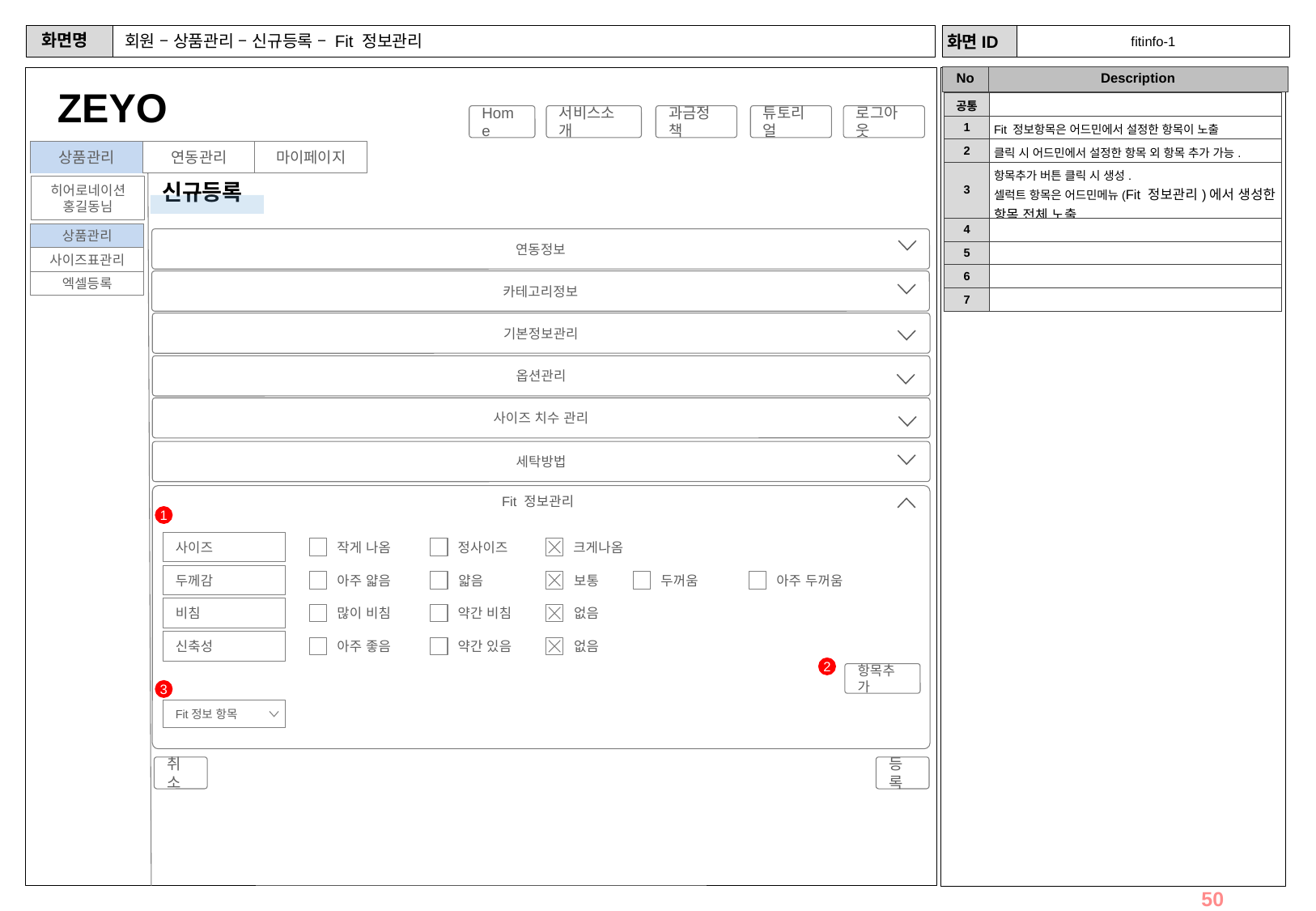

# 회원 – 상품관리 – 신규등록 – Fit 정보관리
fitinfo-1
ZEYO
| 공통 |  |
| --- | --- |
| 1 | Fit 정보항목은 어드민에서 설정한 항목이 노출 |
| 2 | 클릭 시 어드민에서 설정한 항목 외 항목 추가 가능. |
| 3 | 항목추가 버튼 클릭 시 생성. 셀럭트 항목은 어드민메뉴(Fit 정보관리)에서 생성한 항목 전체 노출 |
| 4 |  |
| 5 |  |
| 6 |  |
| 7 |  |
Home
서비스소개
과금정책
튜토리얼
로그아웃
상품관리
연동관리
마이페이지
신규등록

히어로네이션
홍길동님
상품관리
연동정보

사이즈표관리
카테고리정보
엑셀등록

기본정보관리

옵션관리

사이즈 치수 관리

세탁방법

Fit 정보관리

1
사이즈
작게 나옴

정사이즈

크게나옴

두께감
아주 얇음

얇음

보통

두꺼움

아주 두꺼움

비침
많이 비침

약간 비침

없음

신축성
아주 좋음

약간 있음

없음

2
항목추가
3
Fit정보 항목

취소
등록
50